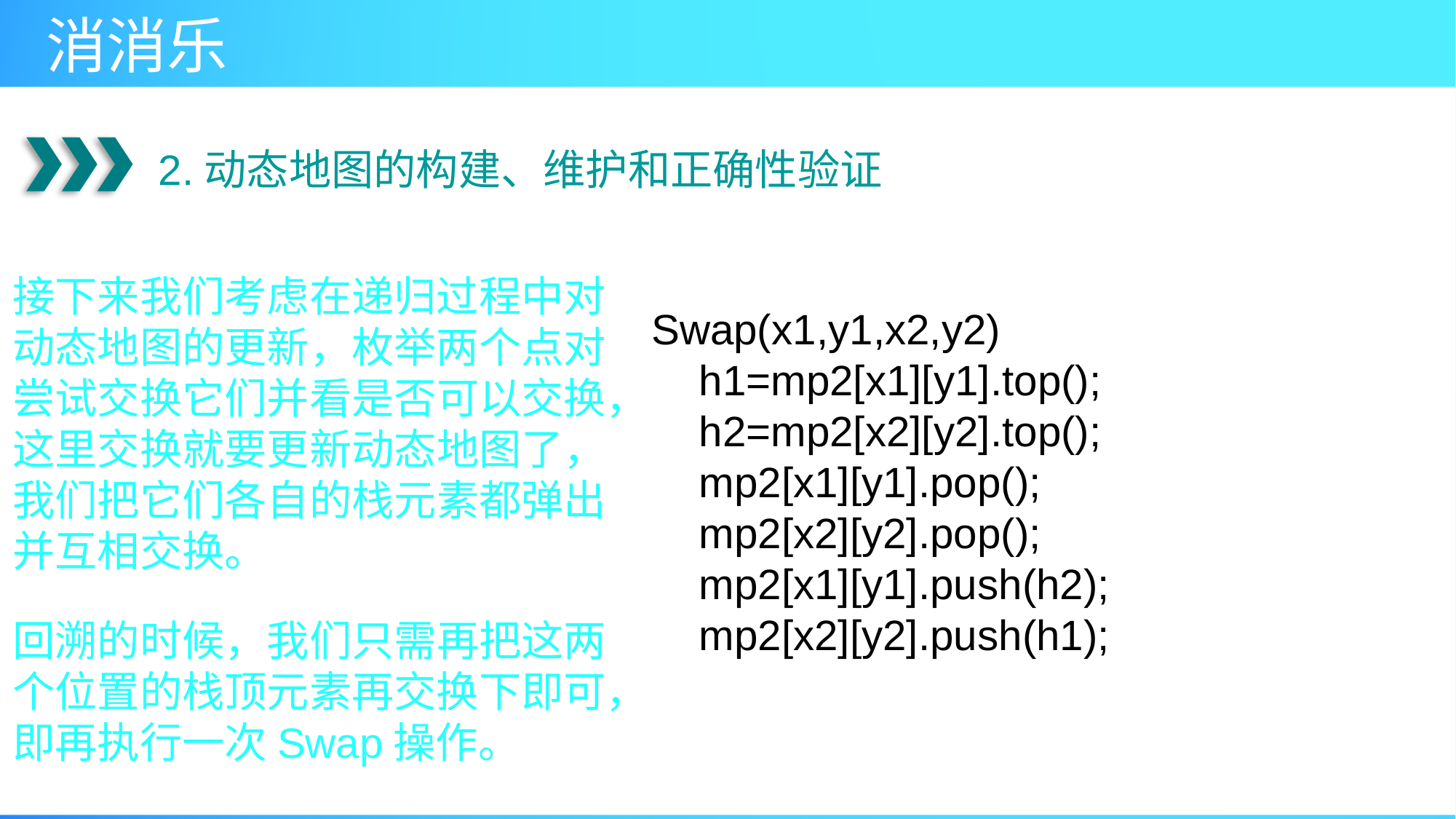

2.动态地图的构建、维护和正确性验证
接下来我们考虑在递归过程中对动态地图的更新，枚举两个点对尝试交换它们并看是否可以交换，这里交换就要更新动态地图了，我们把它们各自的栈元素都弹出并互相交换。
Swap(x1,y1,x2,y2)
    h1=mp2[x1][y1].top();
    h2=mp2[x2][y2].top();
    mp2[x1][y1].pop();
    mp2[x2][y2].pop();
    mp2[x1][y1].push(h2);
    mp2[x2][y2].push(h1);
回溯的时候，我们只需再把这两个位置的栈顶元素再交换下即可，即再执行一次Swap操作。